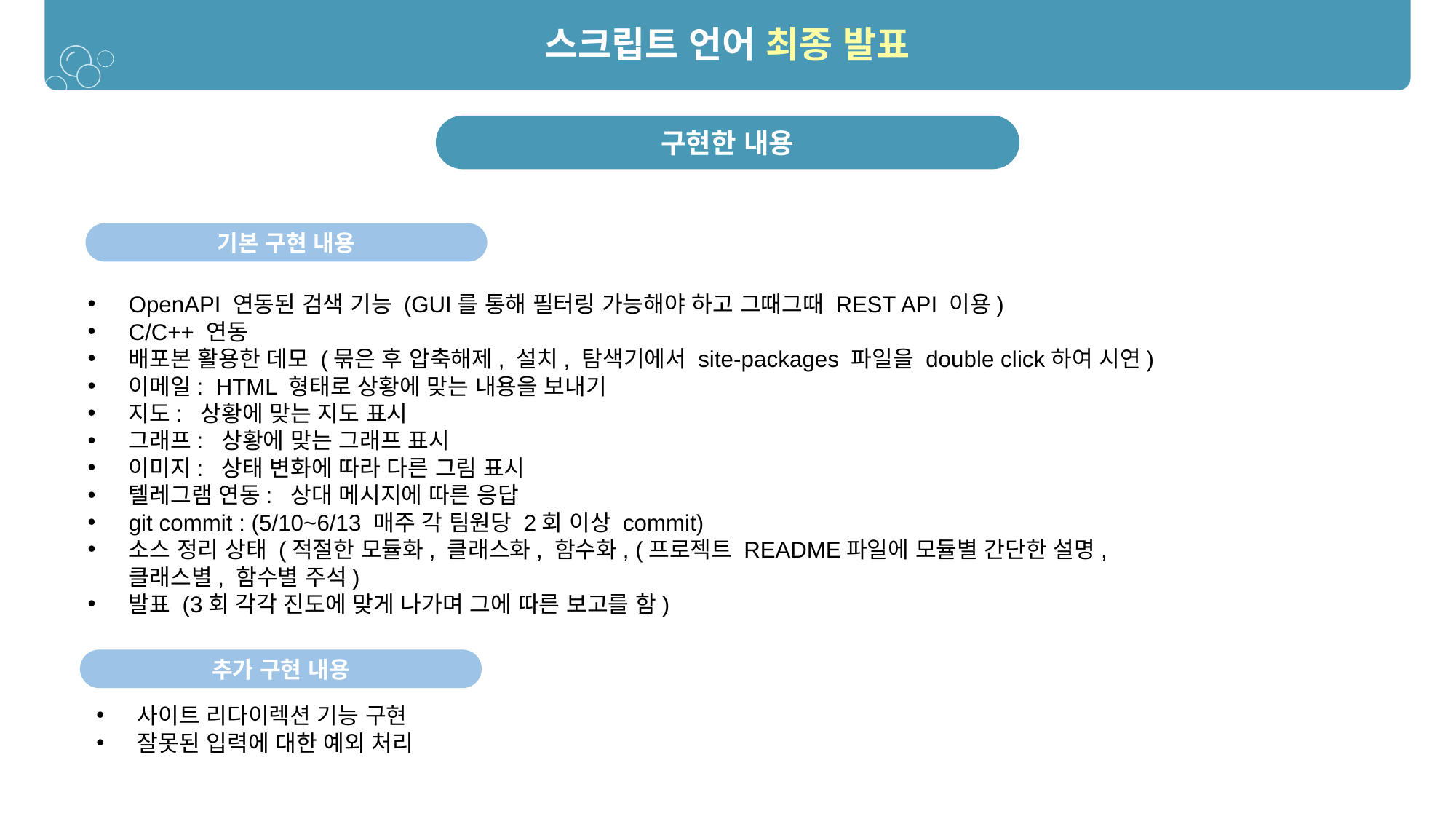

스크립트 언어 최종 발표

구현한 내용
기본 구현 내용
OpenAPI 연동된 검색 기능 (GUI를 통해 필터링 가능해야 하고 그때그때 REST API 이용)
C/C++ 연동
배포본 활용한 데모 (묶은 후 압축해제, 설치, 탐색기에서 site-packages 파일을 double click하여 시연)
이메일:  HTML 형태로 상황에 맞는 내용을 보내기
지도:  상황에 맞는 지도 표시
그래프:  상황에 맞는 그래프 표시
이미지:  상태 변화에 따라 다른 그림 표시
텔레그램 연동:  상대 메시지에 따른 응답
git commit : (5/10~6/13 매주 각 팀원당 2회 이상 commit)
소스 정리 상태 (적절한 모듈화, 클래스화, 함수화, (프로젝트 README파일에 모듈별 간단한 설명, 클래스별, 함수별 주석)
발표 (3회 각각 진도에 맞게 나가며 그에 따른 보고를 함)
추가 구현 내용
사이트 리다이렉션 기능 구현
잘못된 입력에 대한 예외 처리